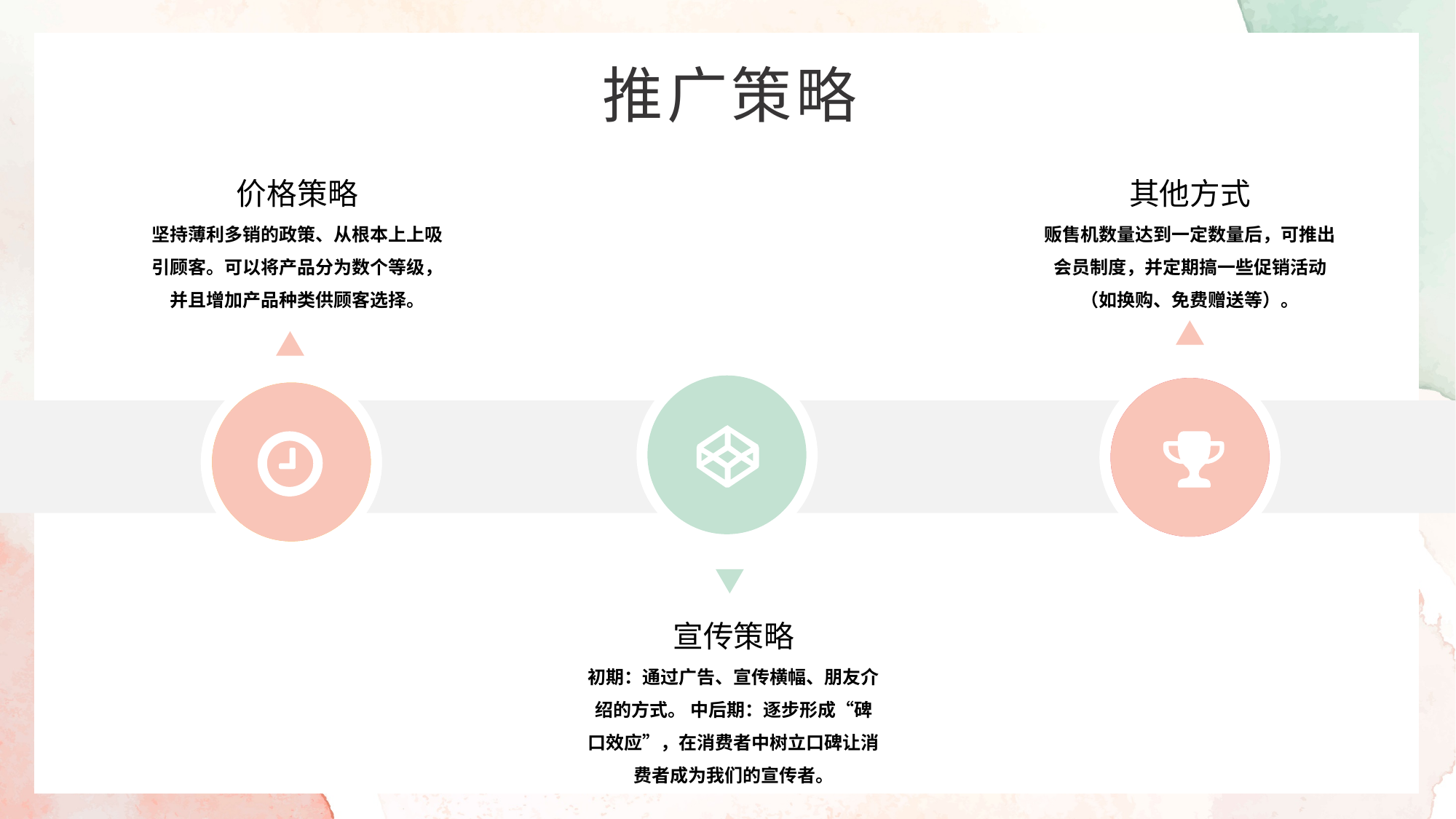

推广策略
价格策略
坚持薄利多销的政策、从根本上上吸引顾客。可以将产品分为数个等级，并且增加产品种类供顾客选择。
其他方式
贩售机数量达到一定数量后，可推出会员制度，并定期搞一些促销活动（如换购、免费赠送等）。

宣传策略
初期：通过广告、宣传横幅、朋友介绍的方式。 中后期：逐步形成“碑口效应”，在消费者中树立口碑让消费者成为我们的宣传者。